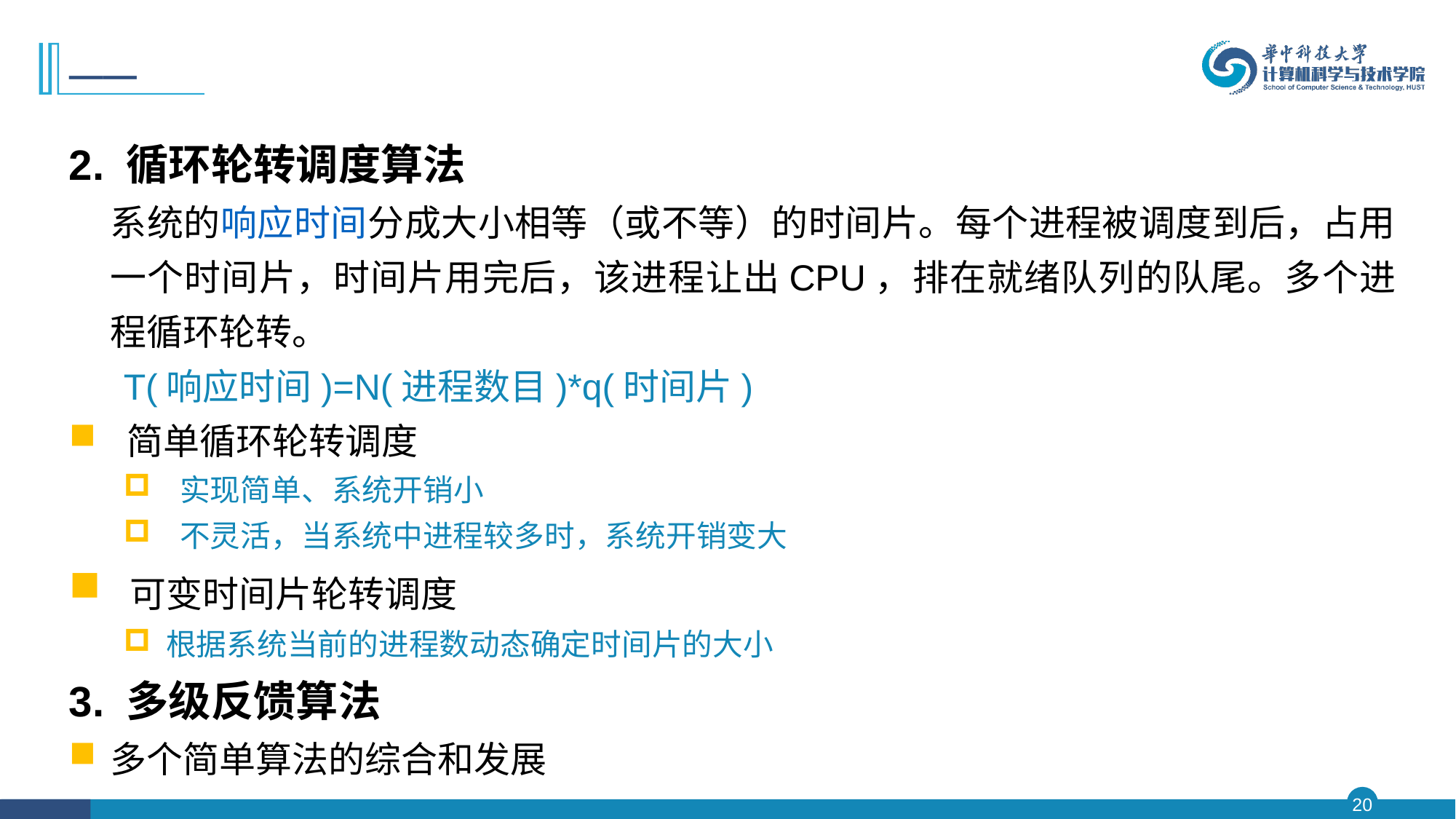

# ——
2. 循环轮转调度算法
	系统的响应时间分成大小相等（或不等）的时间片。每个进程被调度到后，占用一个时间片，时间片用完后，该进程让出CPU，排在就绪队列的队尾。多个进程循环轮转。
T(响应时间)=N(进程数目)*q(时间片)
 简单循环轮转调度
 实现简单、系统开销小
 不灵活，当系统中进程较多时，系统开销变大
 可变时间片轮转调度
根据系统当前的进程数动态确定时间片的大小
3. 多级反馈算法
多个简单算法的综合和发展